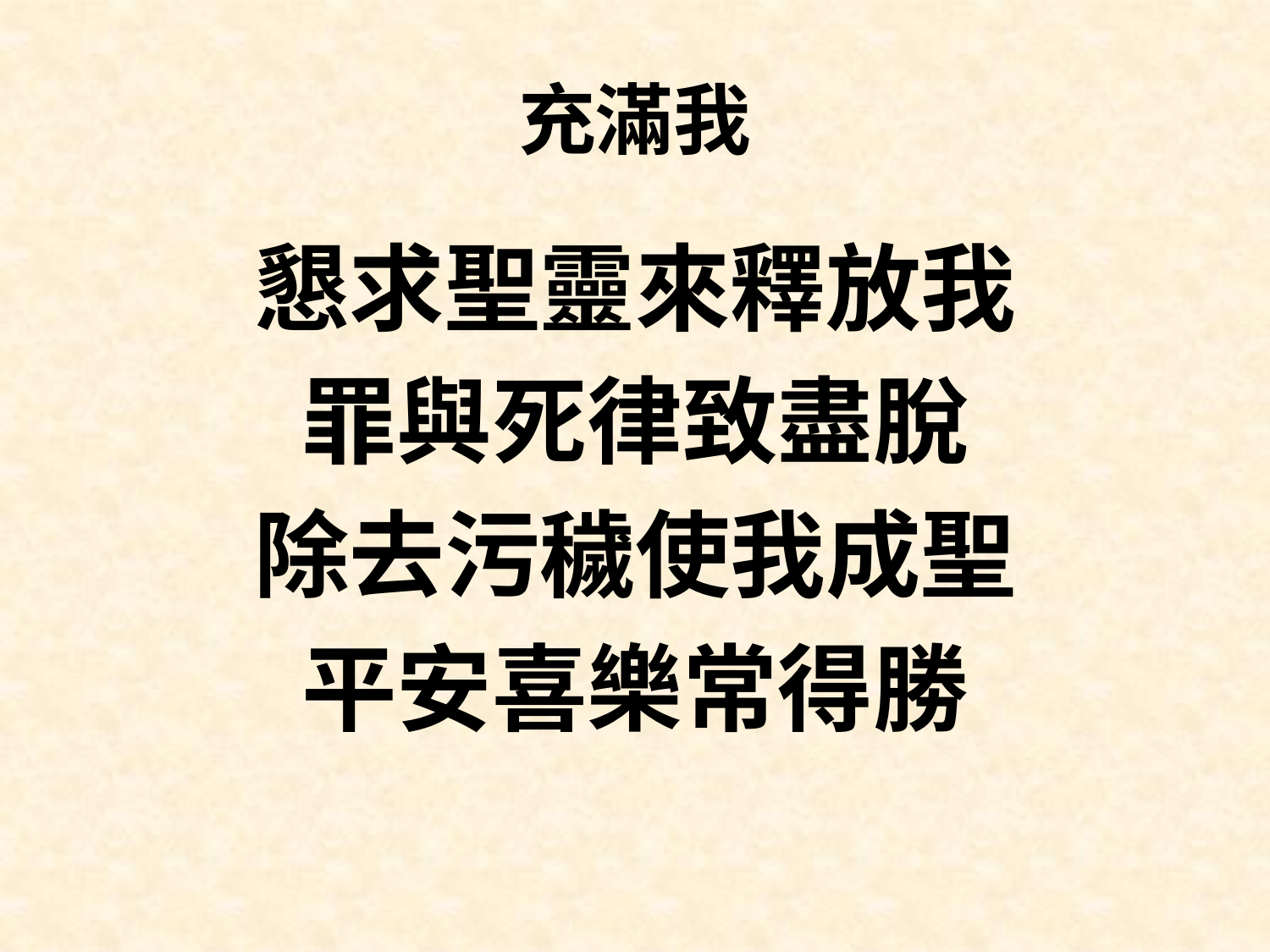

# 充滿我
懇求聖靈來釋放我
罪與死律致盡脫
除去污穢使我成聖
平安喜樂常得勝